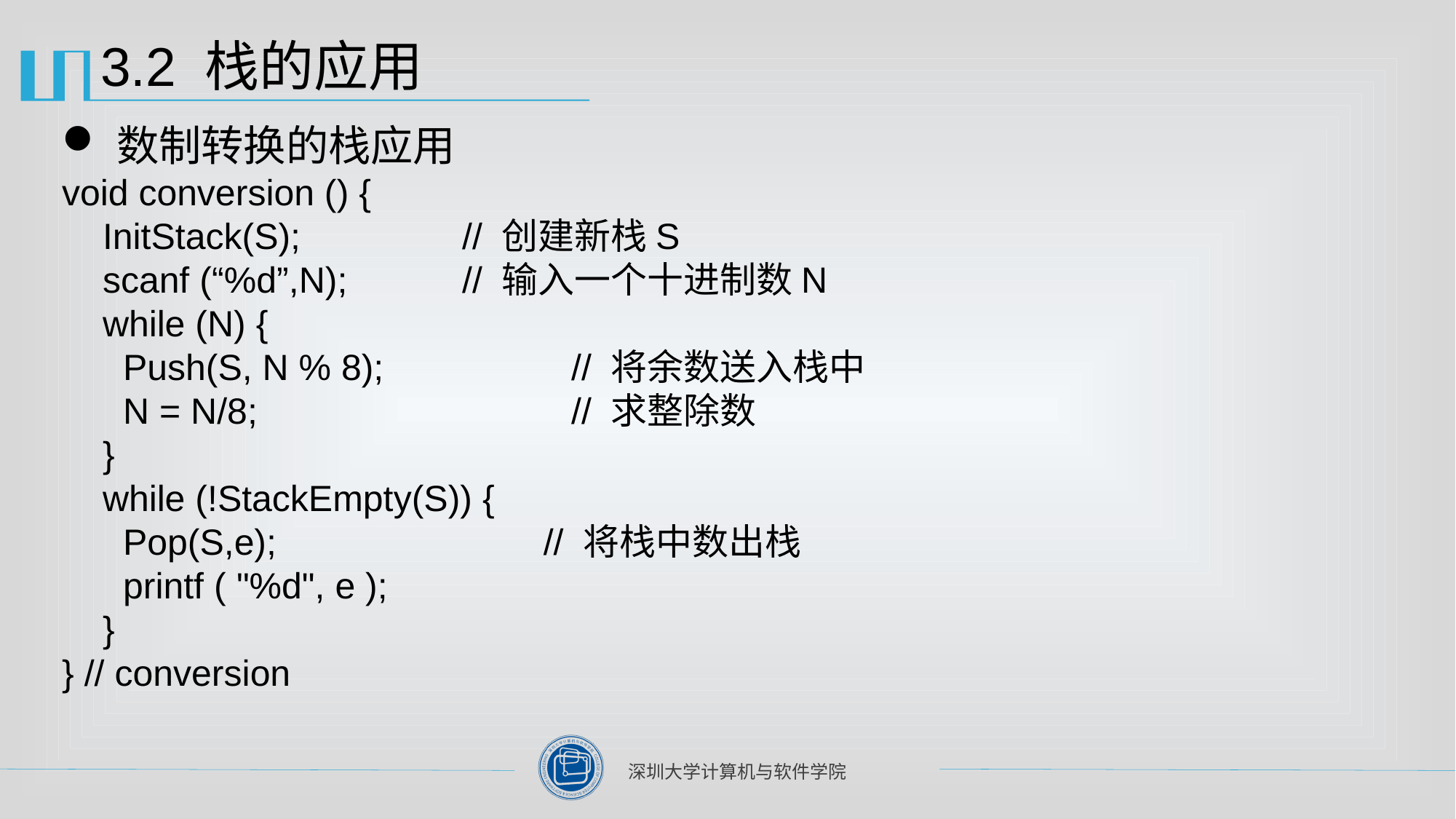

# 3.2 栈的应用
数制转换的栈应用
void conversion () {
    InitStack(S); 		// 创建新栈S
    scanf (“%d”,N);		// 输入一个十进制数N
    while (N) {
      Push(S, N % 8);		// 将余数送入栈中
      N = N/8;			// 求整除数
    }
    while (!StackEmpty(S)) {
      Pop(S,e);		        // 将栈中数出栈
      printf ( "%d", e );
    }
} // conversion
22